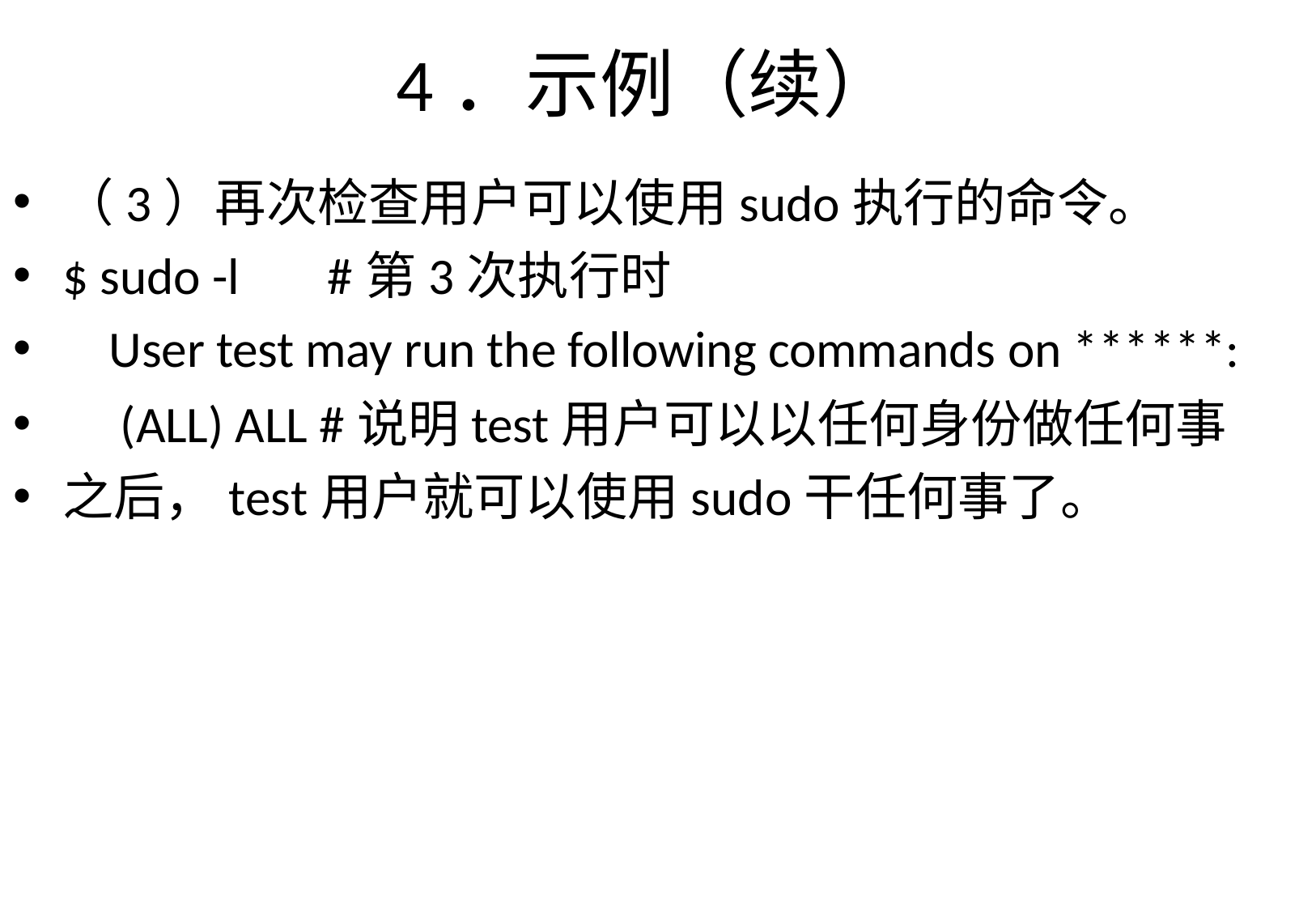

# 4．示例（续）
（3）再次检查用户可以使用sudo执行的命令。
$ sudo -l	#第3次执行时
User test may run the following commands on ******:
(ALL) ALL #说明test用户可以以任何身份做任何事
之后，test用户就可以使用sudo干任何事了。